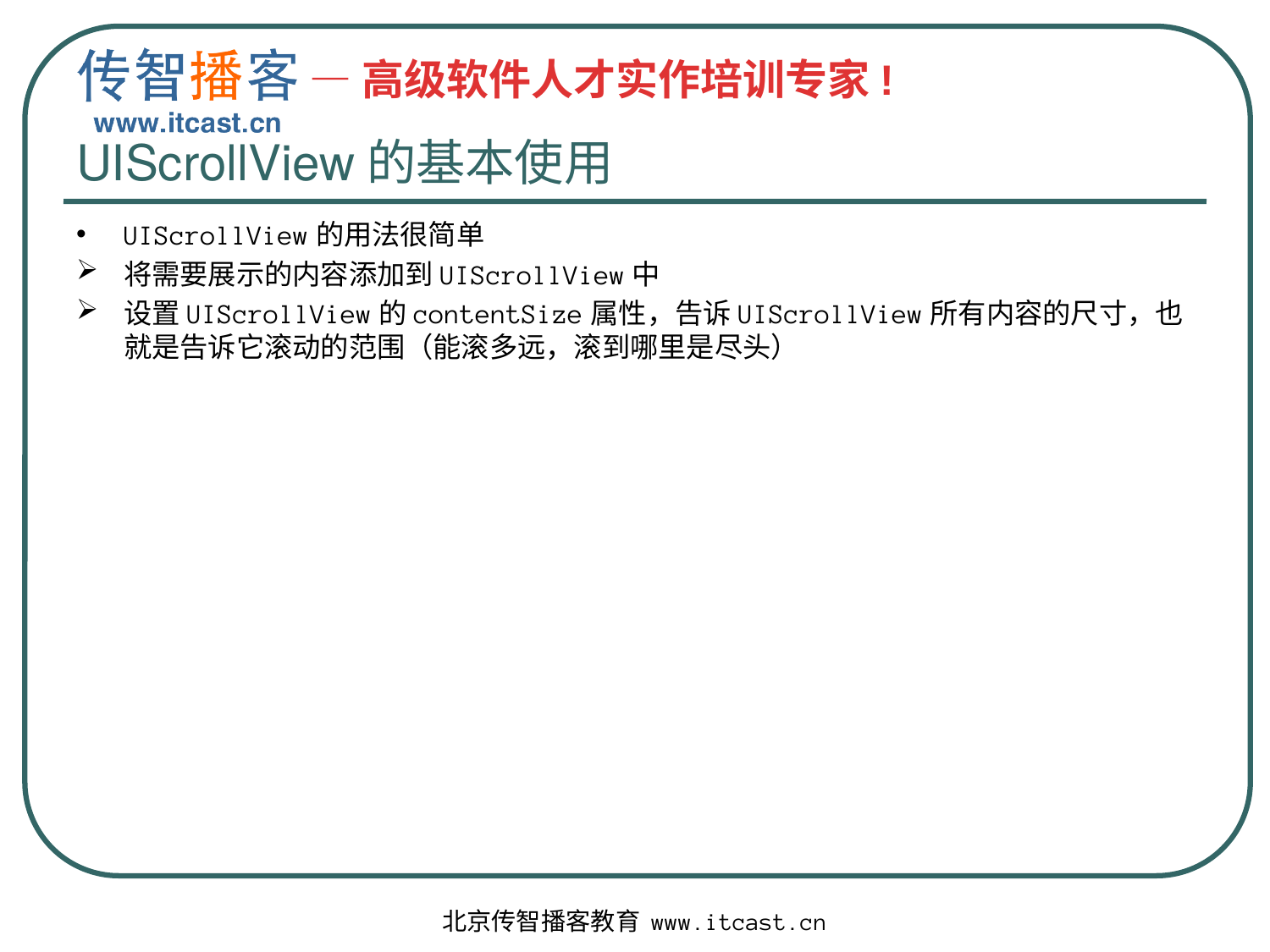

# UIScrollView的基本使用
UIScrollView的用法很简单
将需要展示的内容添加到UIScrollView中
设置UIScrollView的contentSize属性，告诉UIScrollView所有内容的尺寸，也就是告诉它滚动的范围（能滚多远，滚到哪里是尽头）